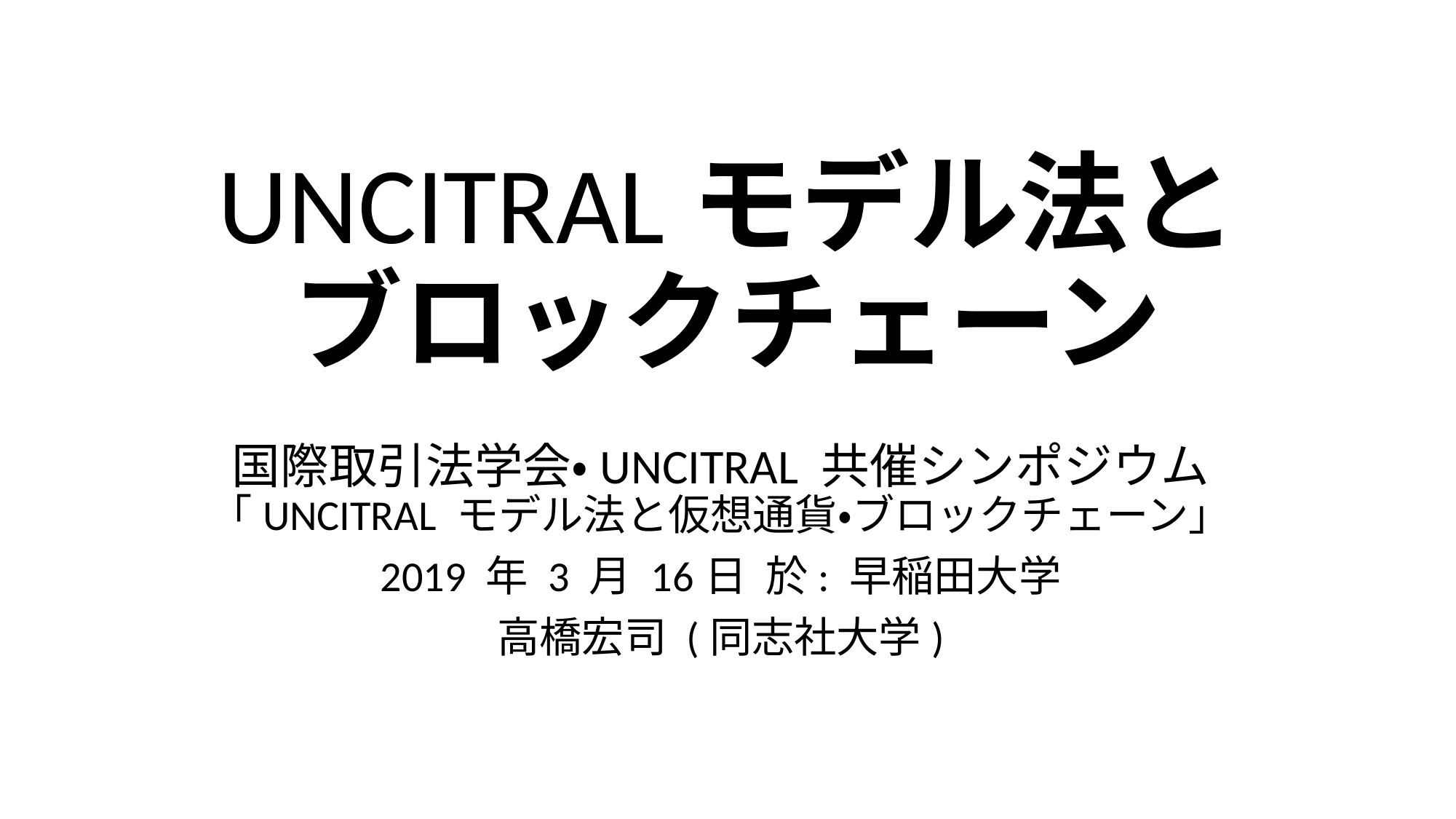

# UNCITRALモデル法とブロックチェーン
国際取引法学会・UNCITRAL 共催シンポジウム「UNCITRAL モデル法と仮想通貨・ブロックチェーン」
2019 年 3 月 16日  於: 早稲田大学
高橋宏司 (同志社大学)